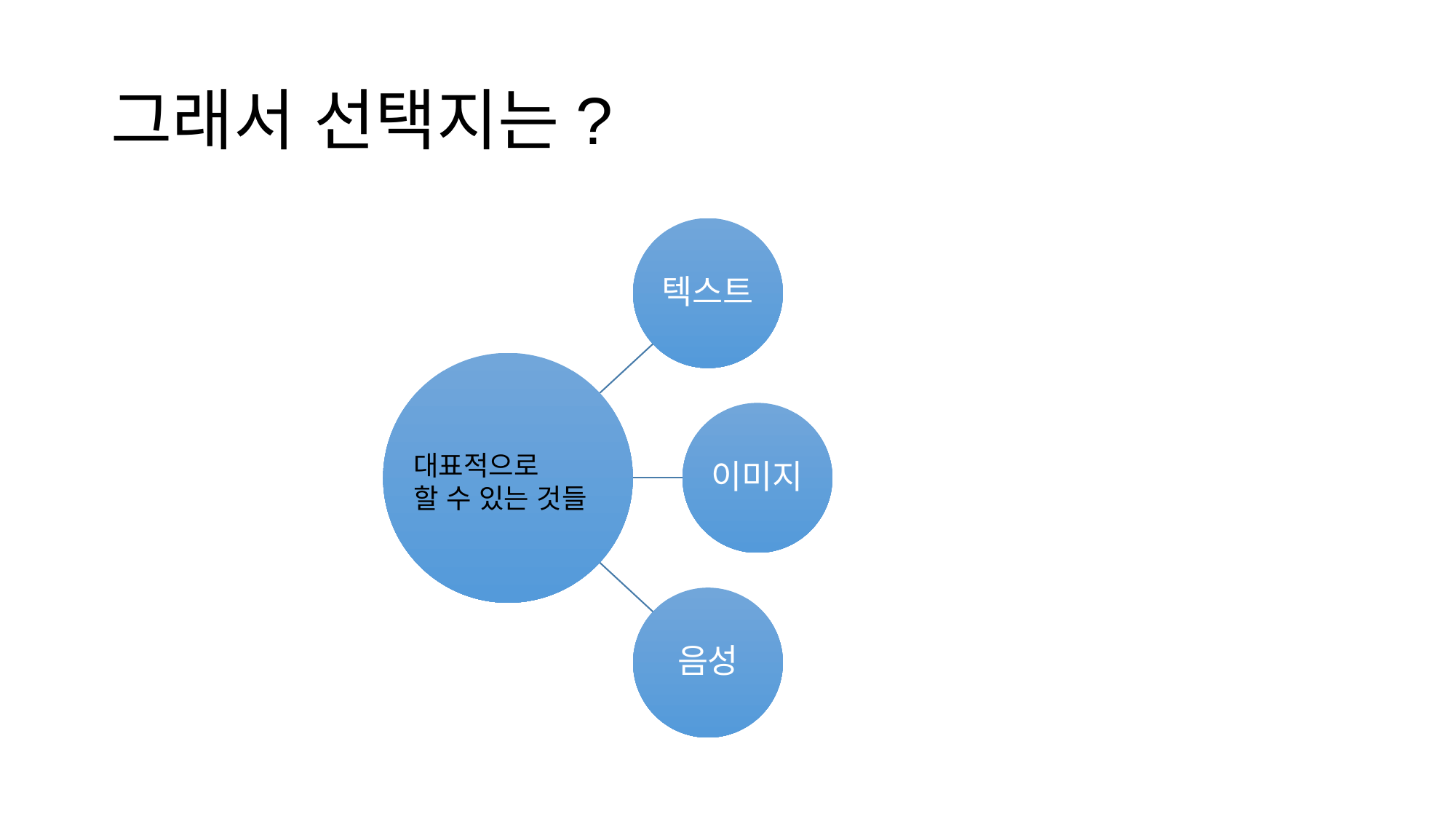

# 그래서 선택지는?
텍스트
이미지
음성
대표적으로
할 수 있는 것들